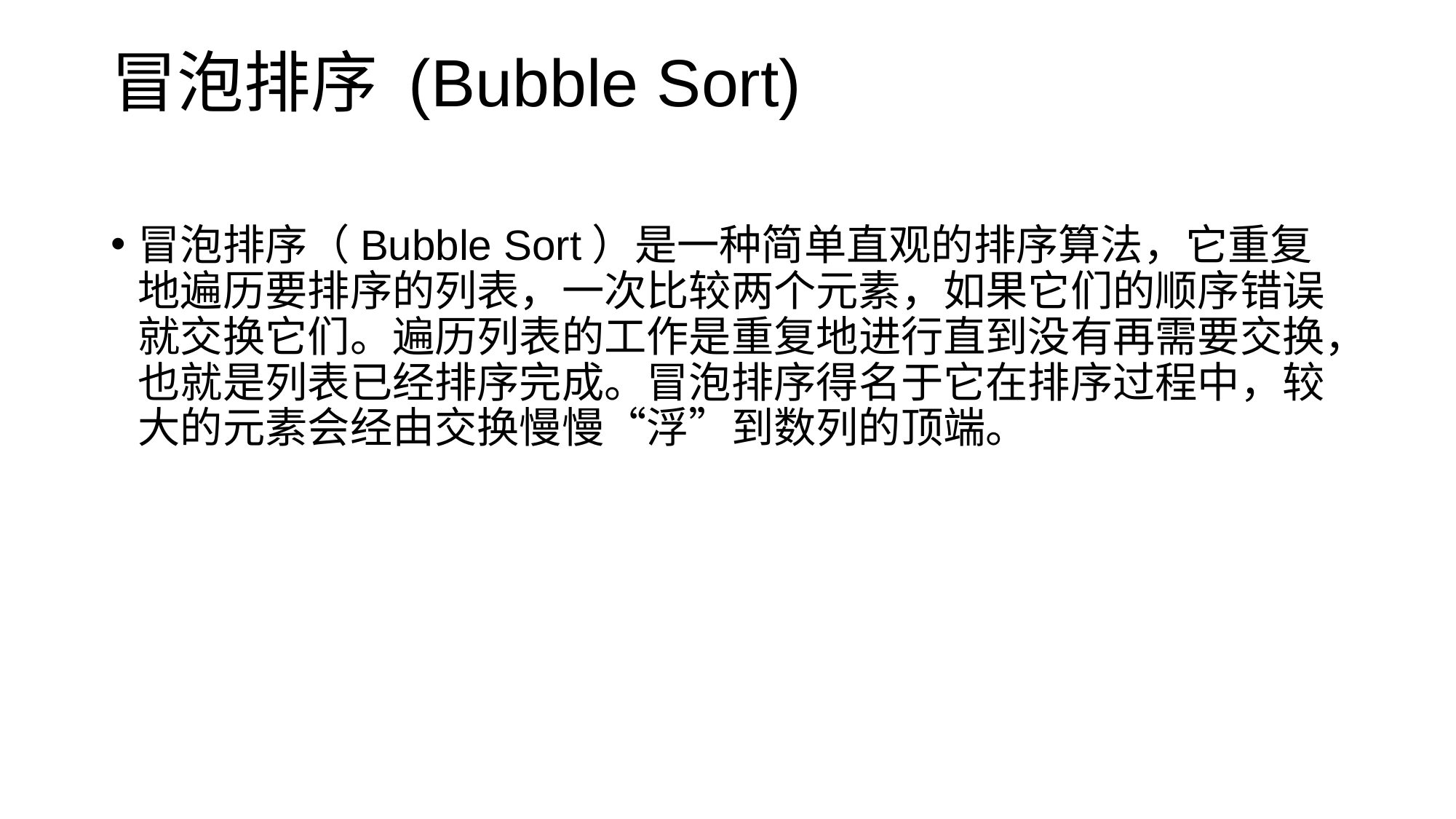

# 冒泡排序 (Bubble Sort)
冒泡排序（Bubble Sort）是一种简单直观的排序算法，它重复地遍历要排序的列表，一次比较两个元素，如果它们的顺序错误就交换它们。遍历列表的工作是重复地进行直到没有再需要交换，也就是列表已经排序完成。冒泡排序得名于它在排序过程中，较大的元素会经由交换慢慢“浮”到数列的顶端。